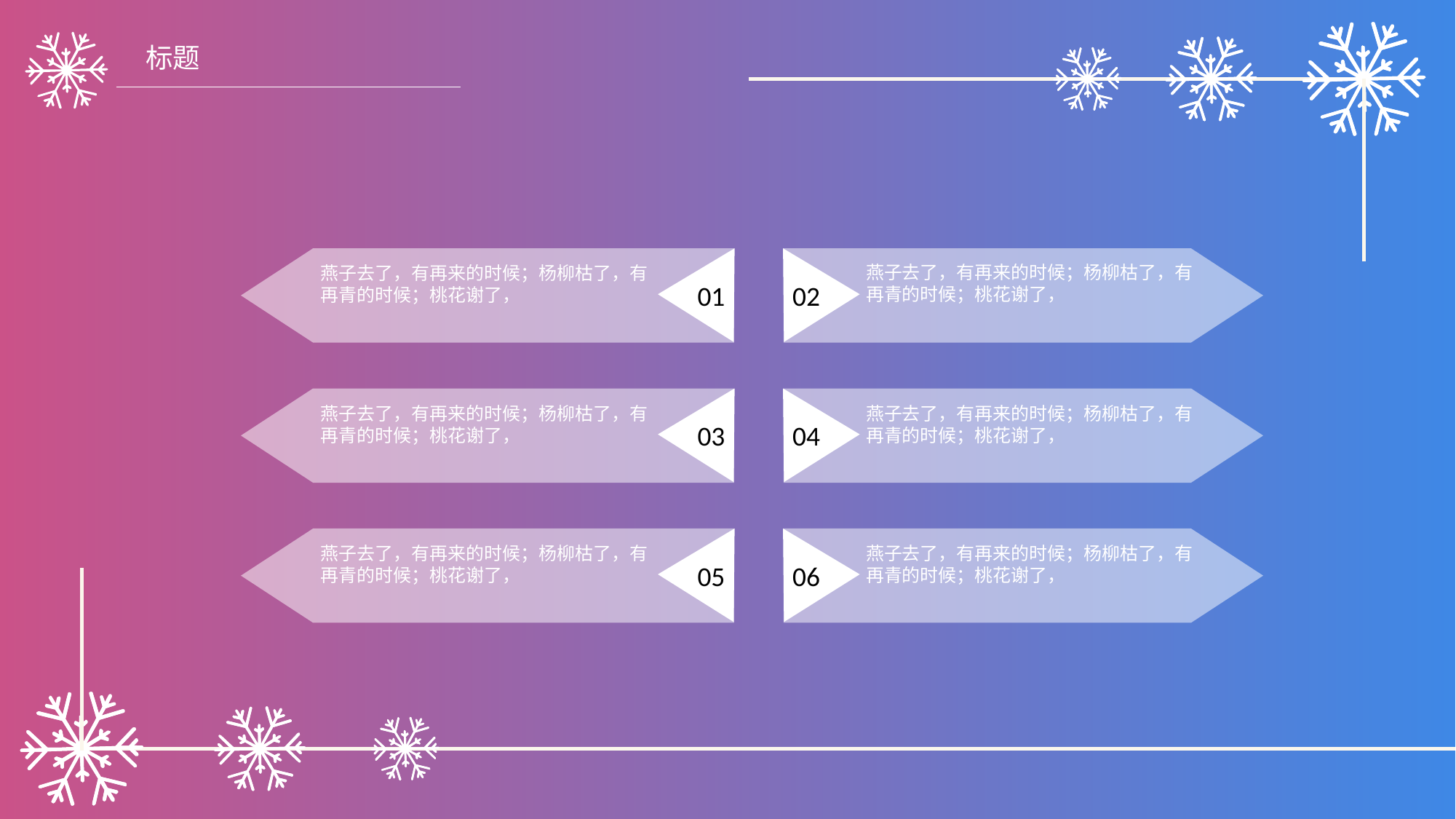

标题

01
02

燕子去了，有再来的时候；杨柳枯了，有再青的时候；桃花谢了，
燕子去了，有再来的时候；杨柳枯了，有再青的时候；桃花谢了，

03
04

燕子去了，有再来的时候；杨柳枯了，有再青的时候；桃花谢了，
燕子去了，有再来的时候；杨柳枯了，有再青的时候；桃花谢了，

05
06

燕子去了，有再来的时候；杨柳枯了，有再青的时候；桃花谢了，
燕子去了，有再来的时候；杨柳枯了，有再青的时候；桃花谢了，